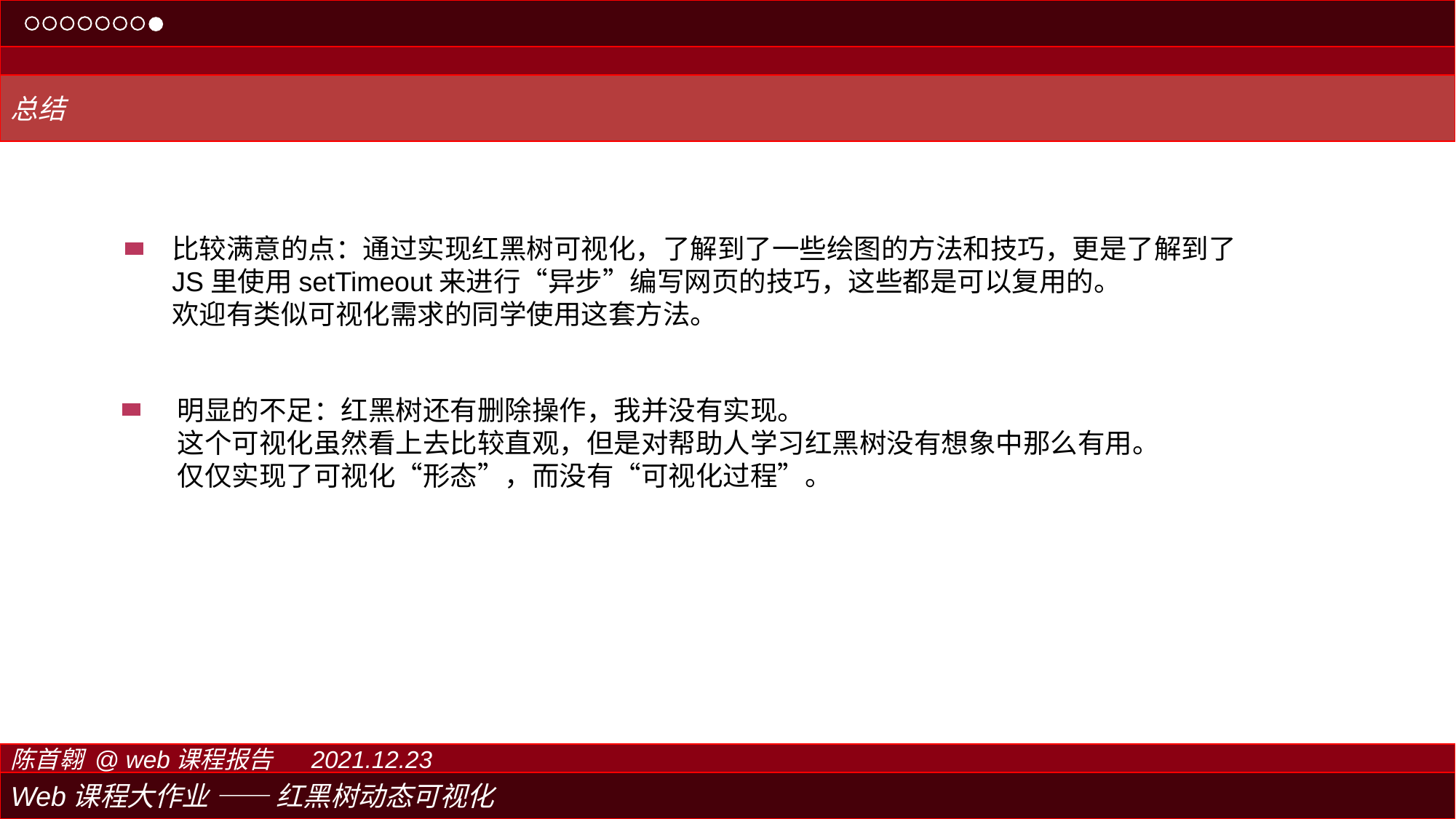

总结
比较满意的点：通过实现红黑树可视化，了解到了一些绘图的方法和技巧，更是了解到了
JS里使用setTimeout来进行“异步”编写网页的技巧，这些都是可以复用的。
欢迎有类似可视化需求的同学使用这套方法。

明显的不足：红黑树还有删除操作，我并没有实现。
这个可视化虽然看上去比较直观，但是对帮助人学习红黑树没有想象中那么有用。
仅仅实现了可视化“形态”，而没有“可视化过程”。

陈首翱 @ web课程报告      2021.12.23
Web课程大作业 —— 红黑树动态可视化